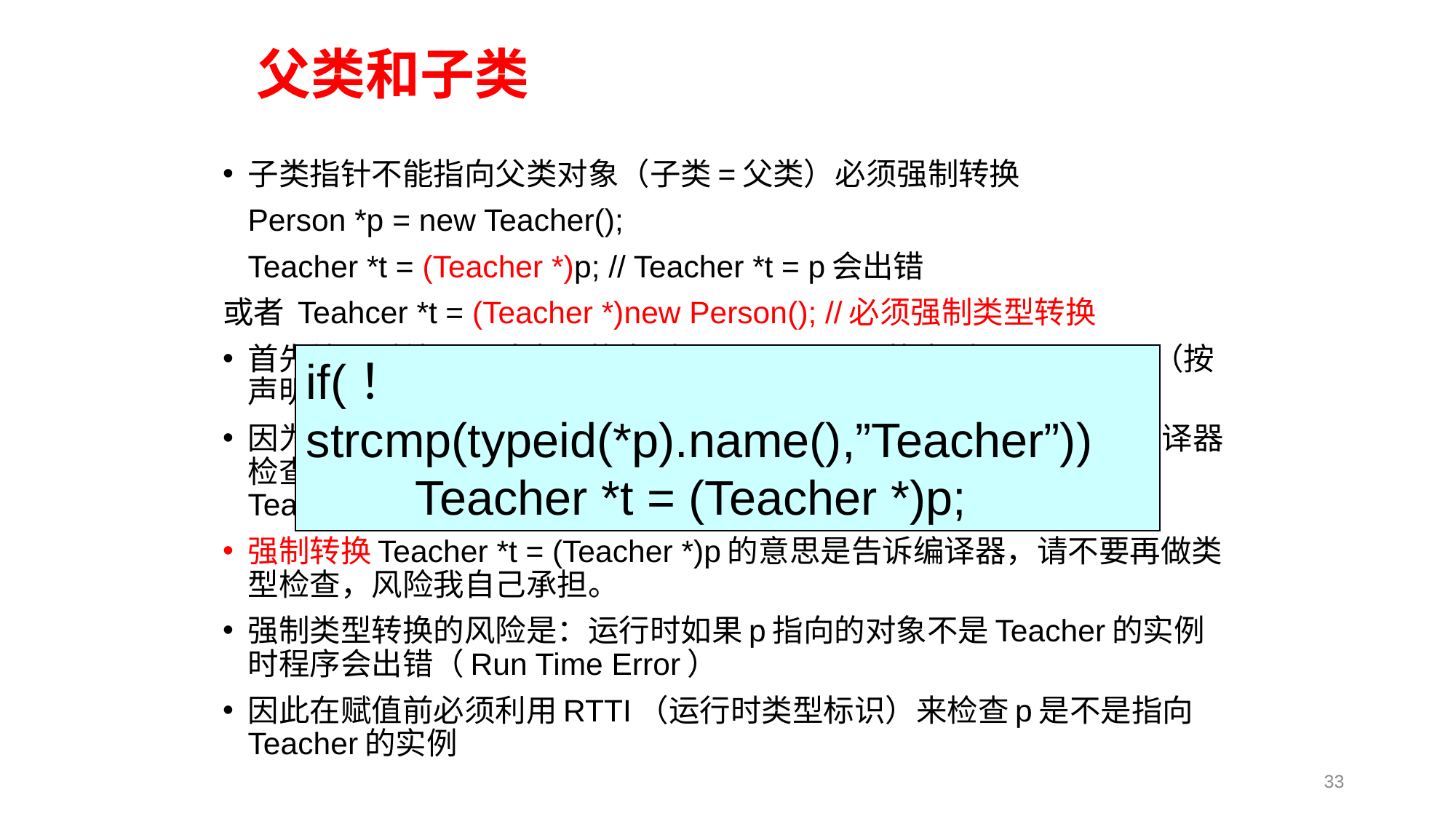

父类和子类
子类指针不能指向父类对象（子类=父类）必须强制转换
	Person *p = new Teacher();
	Teacher *t = (Teacher *)p; // Teacher *t = p会出错
或者 Teahcer *t = (Teacher *)new Person(); //必须强制类型转换
首先编译时编译器认为p的类型是Person*，t的类型是Teacher *（按声明类型检查）
因为父类型不一定是子类型（Person不一定是Teacher）所以当编译器检查到Teacher *t = p时，认为一个Person类型的指针要赋值给Teacher类型的指针，类型是不匹配的
强制转换Teacher *t = (Teacher *)p的意思是告诉编译器，请不要再做类型检查，风险我自己承担。
强制类型转换的风险是：运行时如果p指向的对象不是Teacher的实例时程序会出错（Run Time Error）
因此在赋值前必须利用RTTI（运行时类型标识）来检查p是不是指向Teacher的实例

if(！strcmp(typeid(*p).name(),”Teacher”))
	Teacher *t = (Teacher *)p;
33